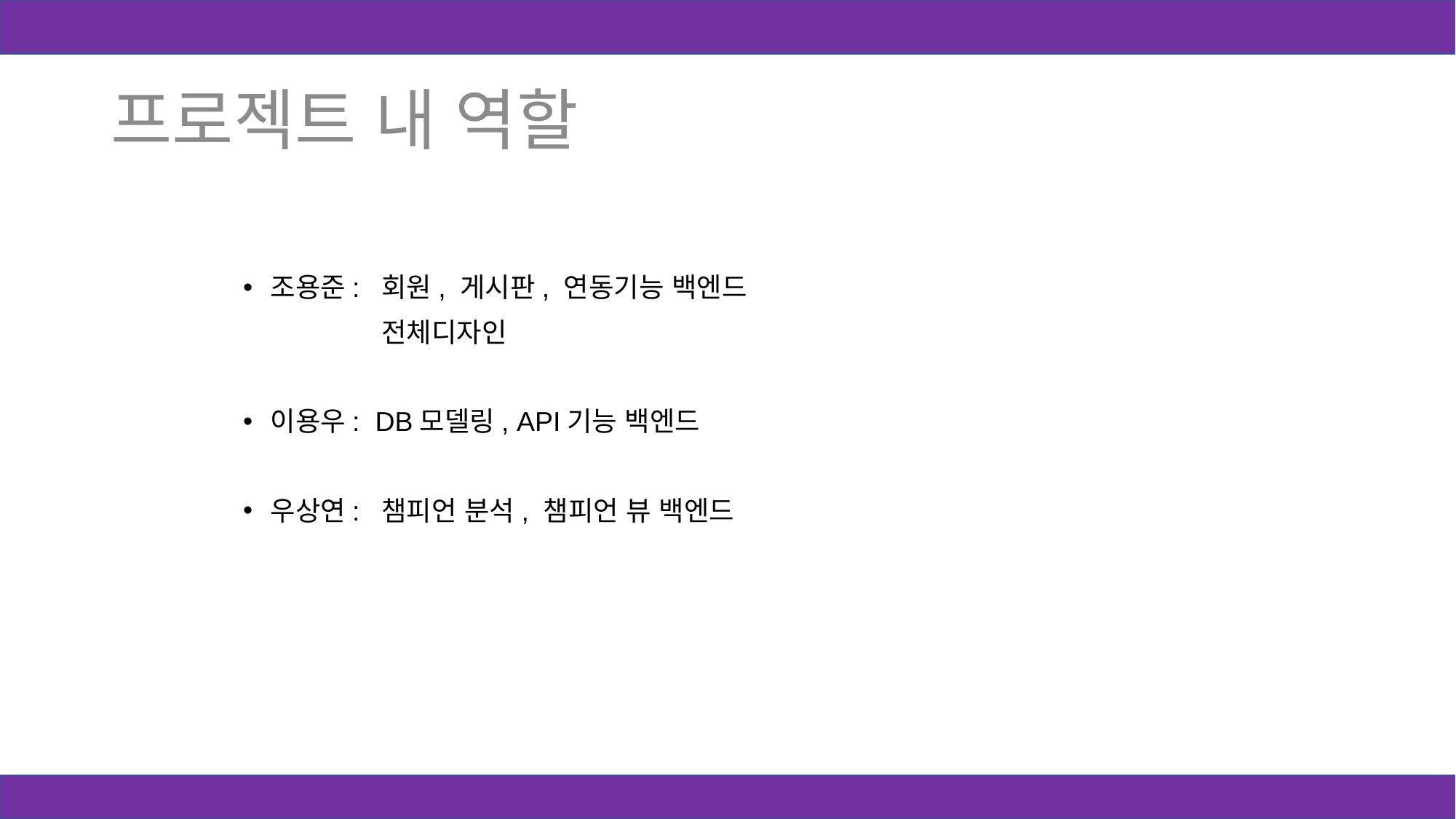

프로젝트 내 역할
조용준:  회원, 게시판, 연동기능 백엔드
	   전체디자인

이용우:  DB모델링, API기능 백엔드

우상연:  챔피언 분석, 챔피언 뷰 백엔드